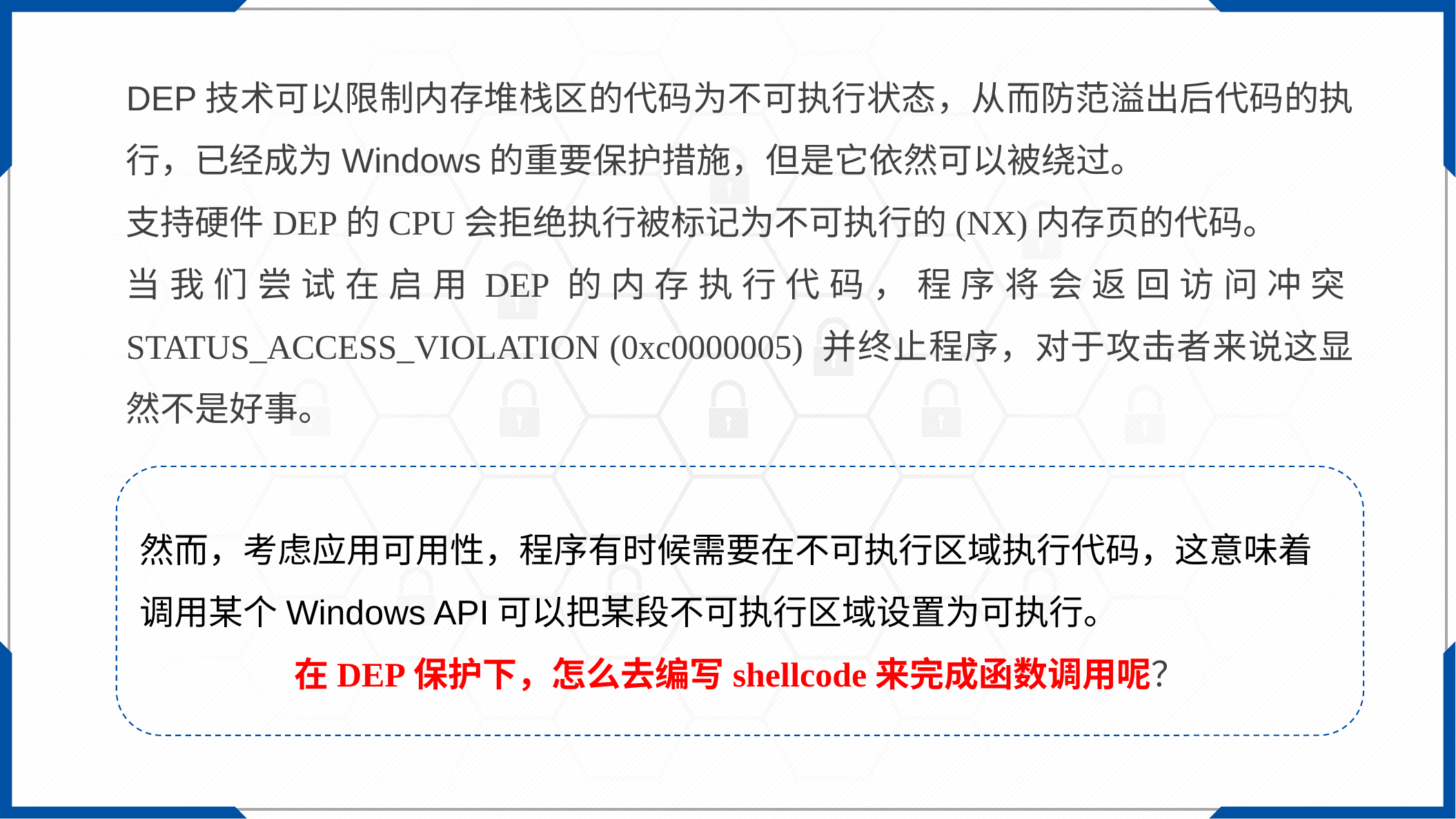

DEP技术可以限制内存堆栈区的代码为不可执行状态，从而防范溢出后代码的执行，已经成为Windows的重要保护措施，但是它依然可以被绕过。
支持硬件DEP的CPU会拒绝执行被标记为不可执行的(NX)内存页的代码。
当我们尝试在启用DEP的内存执行代码，程序将会返回访问冲突STATUS_ACCESS_VIOLATION (0xc0000005) 并终止程序，对于攻击者来说这显然不是好事。
然而，考虑应用可用性，程序有时候需要在不可执行区域执行代码，这意味着调用某个Windows API可以把某段不可执行区域设置为可执行。
在DEP保护下，怎么去编写shellcode来完成函数调用呢？